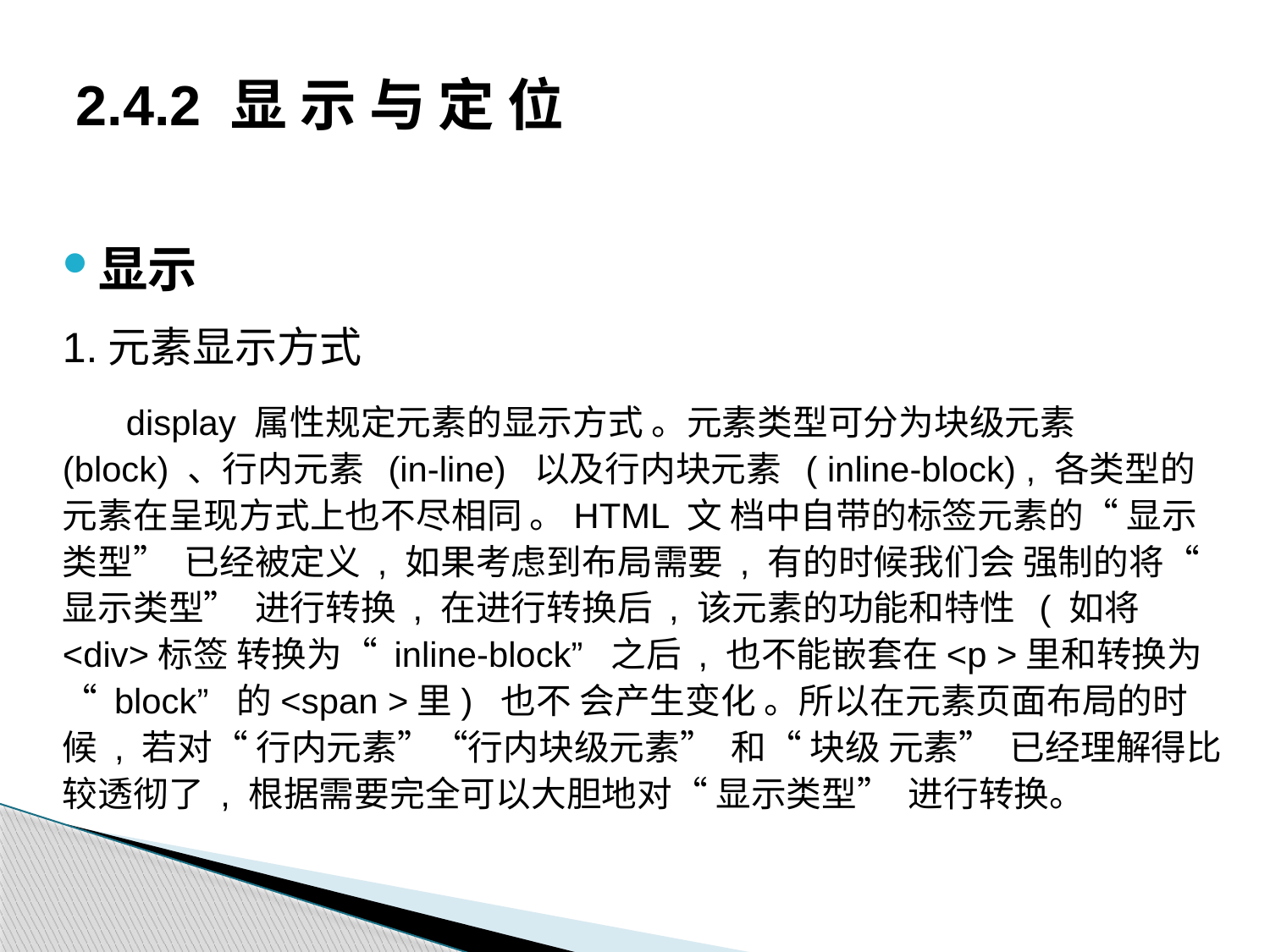

# 2.4.2 显 示 与 定 位
显示
1.元素显示方式
display 属性规定元素的显示方式 。元素类型可分为块级元素  (block) 、行内元素  (in-line)  以及行内块元素  ( inline-block) , 各类型的元素在呈现方式上也不尽相同 。HTML 文 档中自带的标签元素的“ 显示类型”  已经被定义 , 如果考虑到布局需要 , 有的时候我们会 强制的将“ 显示类型”  进行转换 , 在进行转换后 , 该元素的功能和特性  ( 如将<div>标签 转换为“ inline-block”  之后 , 也不能嵌套在<p >里和转换为“ block”  的<span >里)  也不 会产生变化 。所以在元素页面布局的时候 , 若对“ 行内元素”“行内块级元素”  和“ 块级 元素”  已经理解得比较透彻了 , 根据需要完全可以大胆地对“ 显示类型”  进行转换。